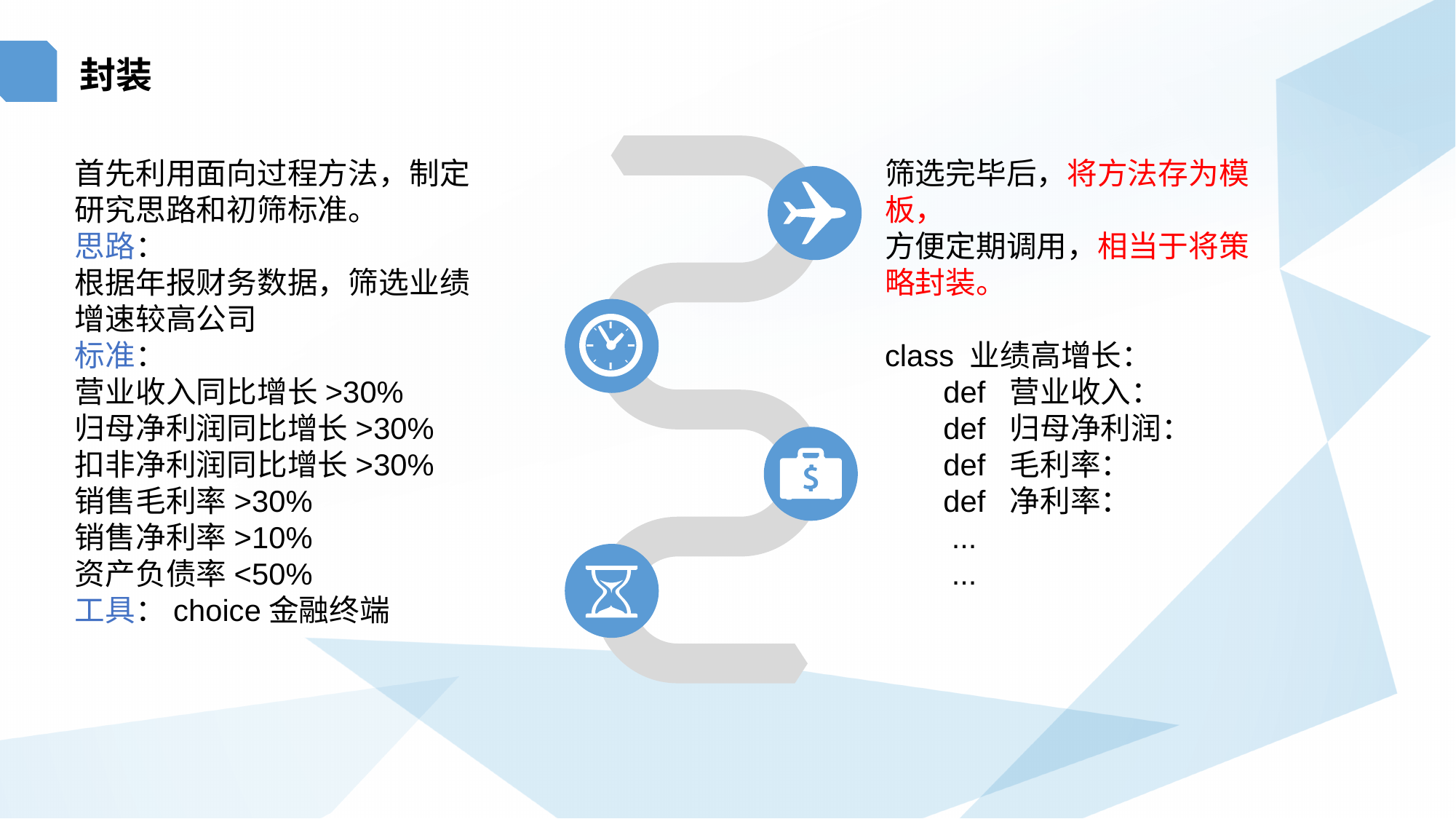

封装

首先利用面向过程方法，制定研究思路和初筛标准。
思路：
根据年报财务数据，筛选业绩增速较高公司
标准：
营业收入同比增长>30%
归母净利润同比增长>30%
扣非净利润同比增长>30%
销售毛利率>30%
销售净利率>10%
资产负债率<50%
工具：choice金融终端
筛选完毕后，将方法存为模板，
方便定期调用，相当于将策略封装。

class 业绩高增长：
       def  营业收入：
       def  归母净利润：
       def  毛利率：
       def  净利率：
        ...
        ...